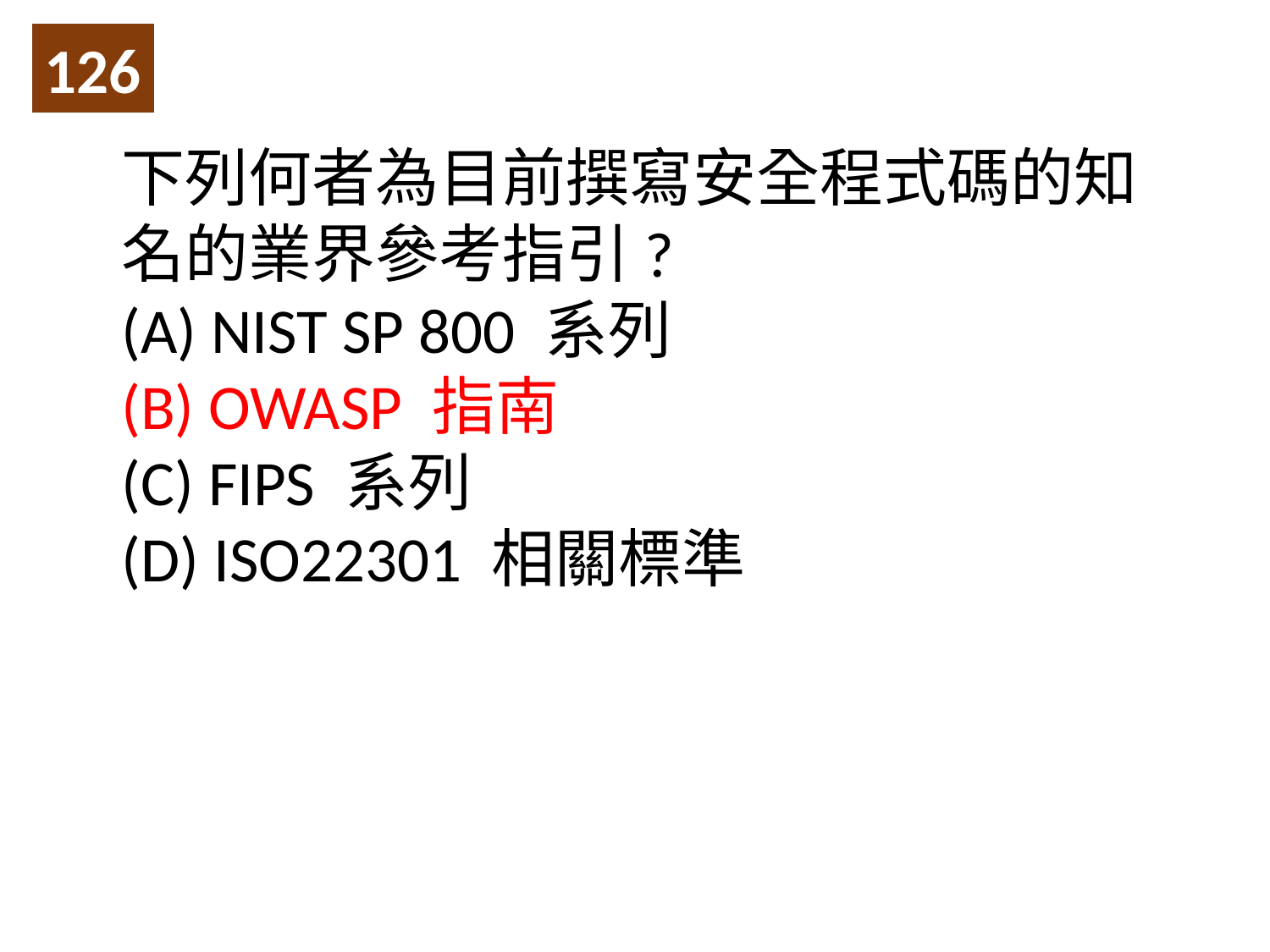

126
下列何者為目前撰寫安全程式碼的知名的業界參考指引?
(A) NIST SP 800 系列
(B) OWASP 指南
(C) FIPS 系列
(D) ISO22301 相關標準